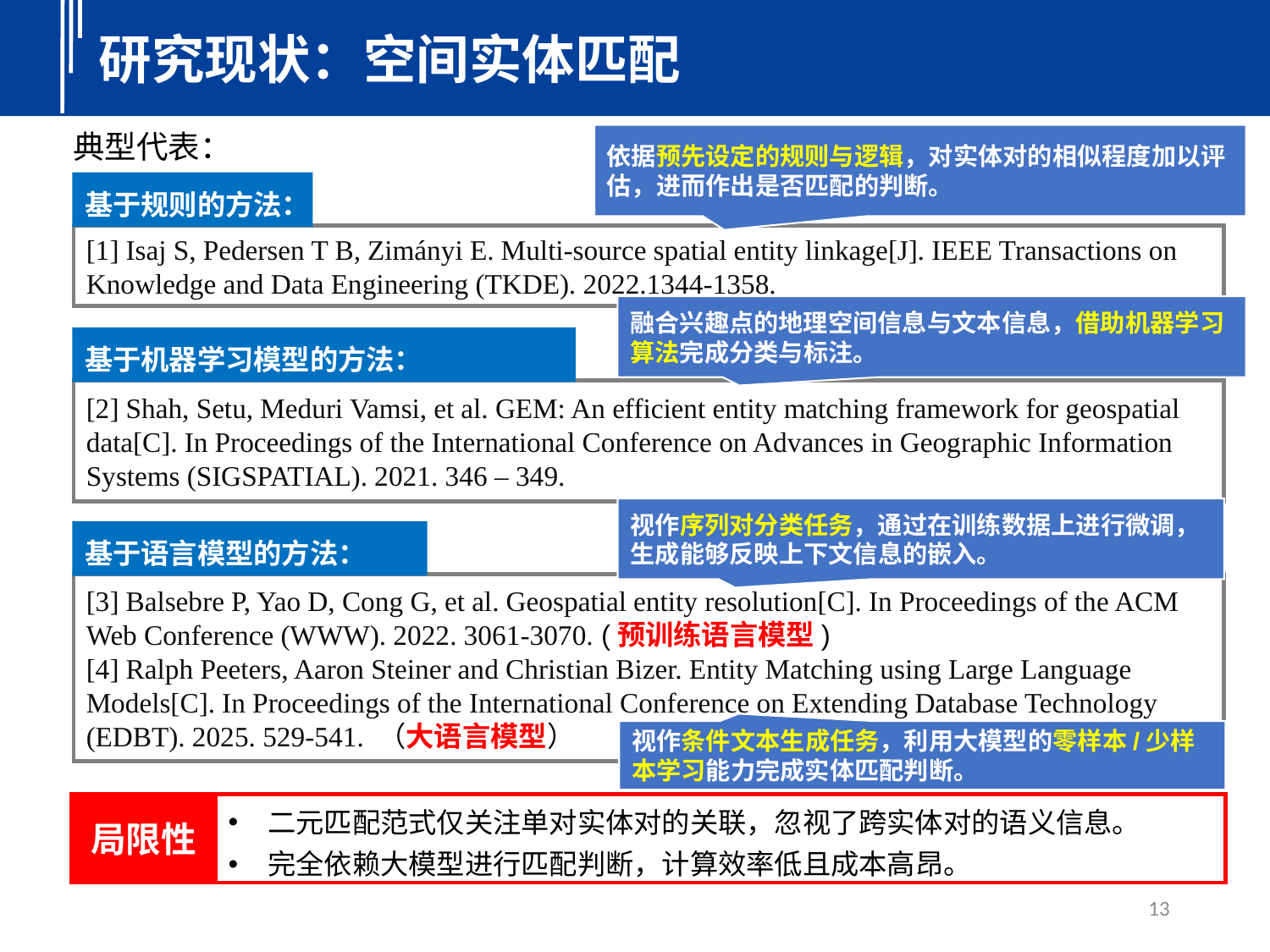

研究现状：空间实体匹配
典型代表：
依据预先设定的规则与逻辑，对实体对的相似程度加以评估，进而作出是否匹配的判断。
基于规则的方法：
[1] Isaj S, Pedersen T B, Zimányi E. Multi-source spatial entity linkage[J]. IEEE Transactions on Knowledge and Data Engineering (TKDE). 2022.1344-1358.
融合兴趣点的地理空间信息与文本信息，借助机器学习算法完成分类与标注。
基于机器学习模型的方法：

[2] Shah, Setu, Meduri Vamsi, et al. GEM: An efficient entity matching framework for geospatial data[C]. In Proceedings of the International Conference on Advances in Geographic Information Systems (SIGSPATIAL). 2021. 346 – 349.

视作序列对分类任务，通过在训练数据上进行微调，
生成能够反映上下文信息的嵌入。
基于语言模型的方法：
[3] Balsebre P, Yao D, Cong G, et al. Geospatial entity resolution[C]. In Proceedings of the ACM Web Conference (WWW). 2022. 3061-3070. (预训练语言模型)
[4] Ralph Peeters, Aaron Steiner and Christian Bizer. Entity Matching using Large Language Models[C]. In Proceedings of the International Conference on Extending Database Technology (EDBT). 2025. 529-541. （大语言模型）
视作条件文本生成任务，利用大模型的零样本/少样本学习能力完成实体匹配判断。
二元匹配范式仅关注单对实体对的关联，忽视了跨实体对的语义信息。
完全依赖大模型进行匹配判断，计算效率低且成本高昂。
局限性
13
13